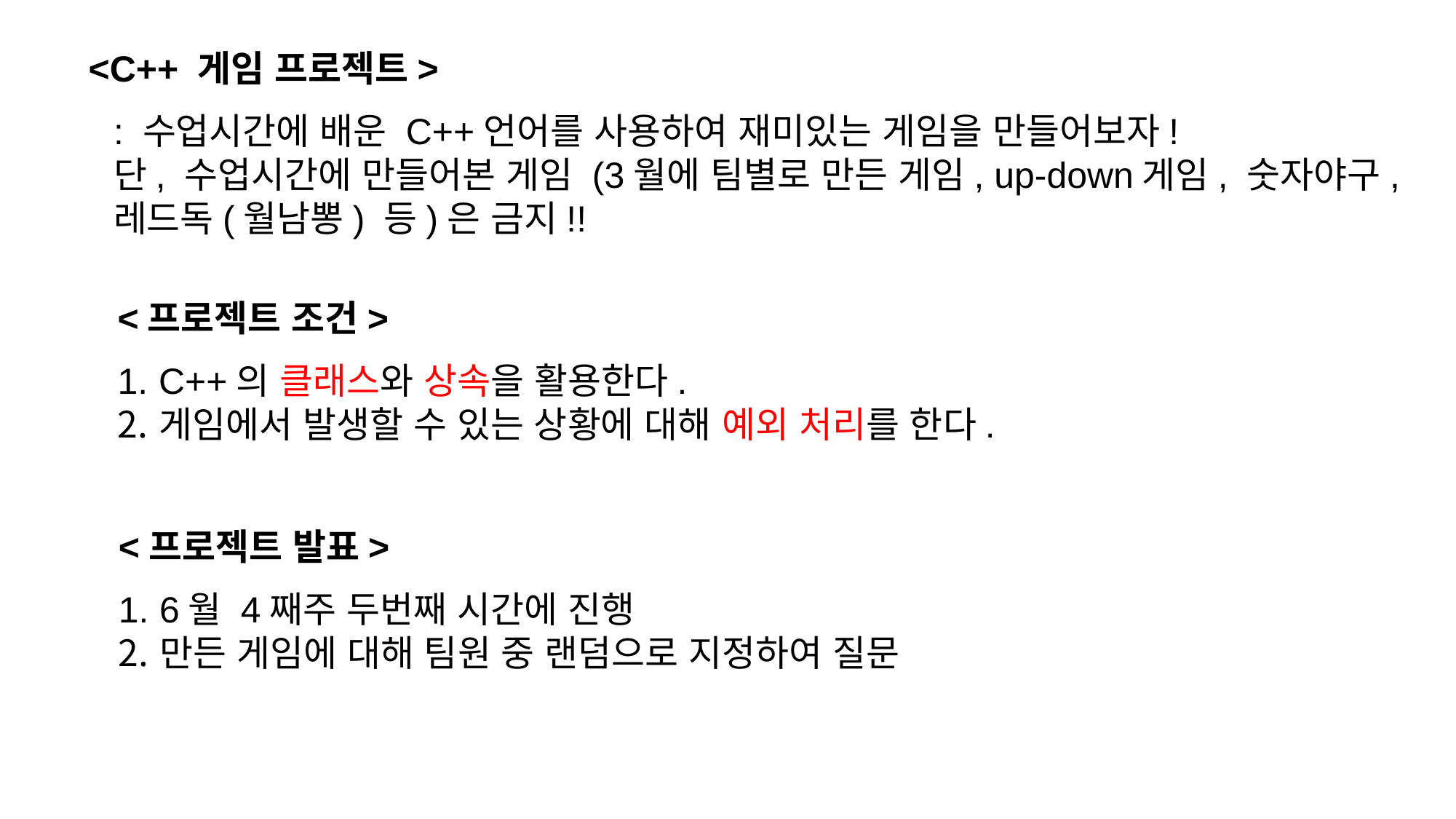

<C++ 게임 프로젝트>
: 수업시간에 배운 C++언어를 사용하여 재미있는 게임을 만들어보자!
단, 수업시간에 만들어본 게임 (3월에 팀별로 만든 게임, up-down게임, 숫자야구, 레드독(월남뽕) 등)은 금지!!
<프로젝트 조건>

C++의 클래스와 상속을 활용한다.
게임에서 발생할 수 있는 상황에 대해 예외 처리를 한다.
<프로젝트 발표>

6월 4째주 두번째 시간에 진행
만든 게임에 대해 팀원 중 랜덤으로 지정하여 질문